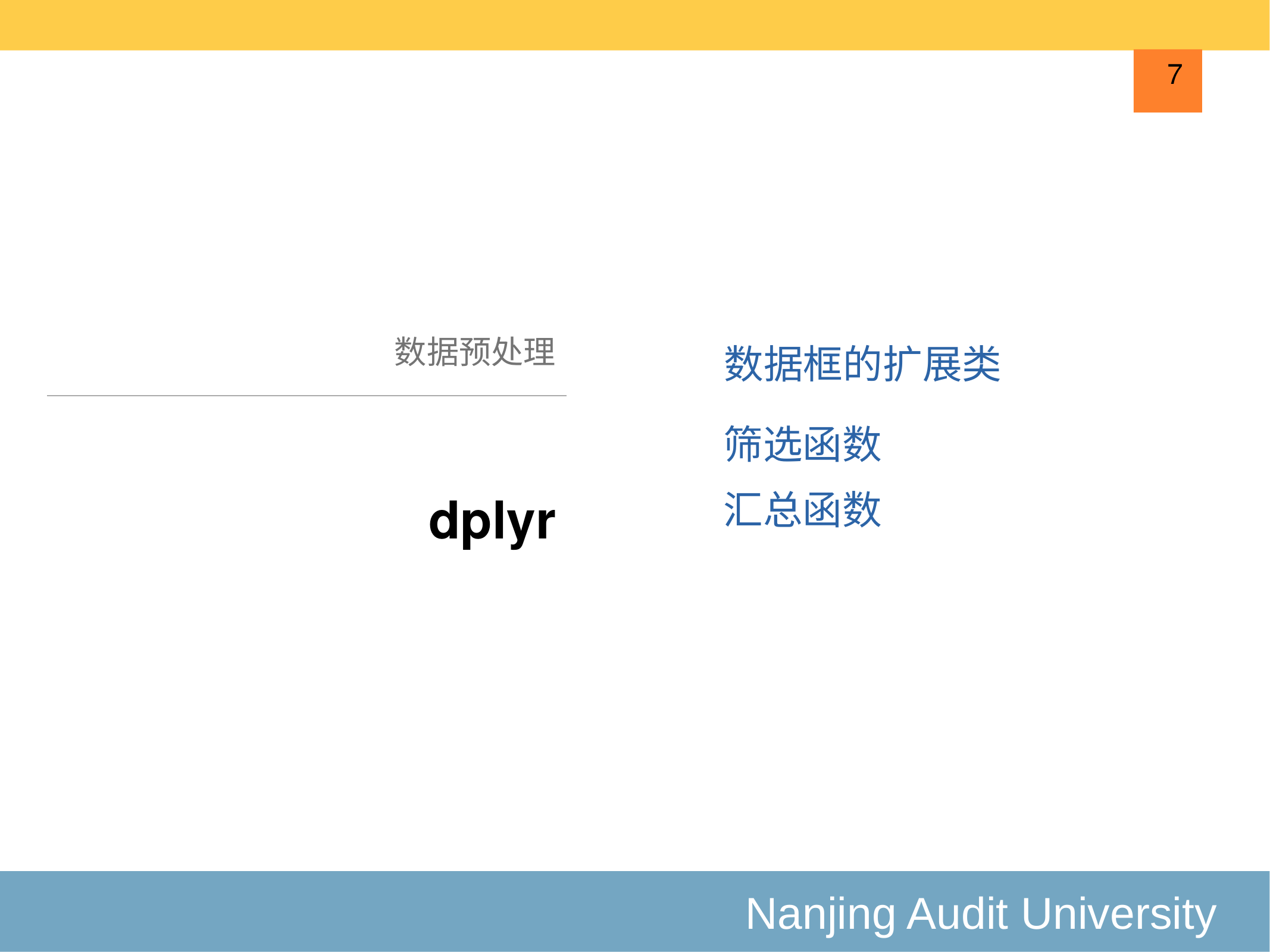

7
数据预处理
数据框的扩展类
筛选函数
# dplyr
汇总函数